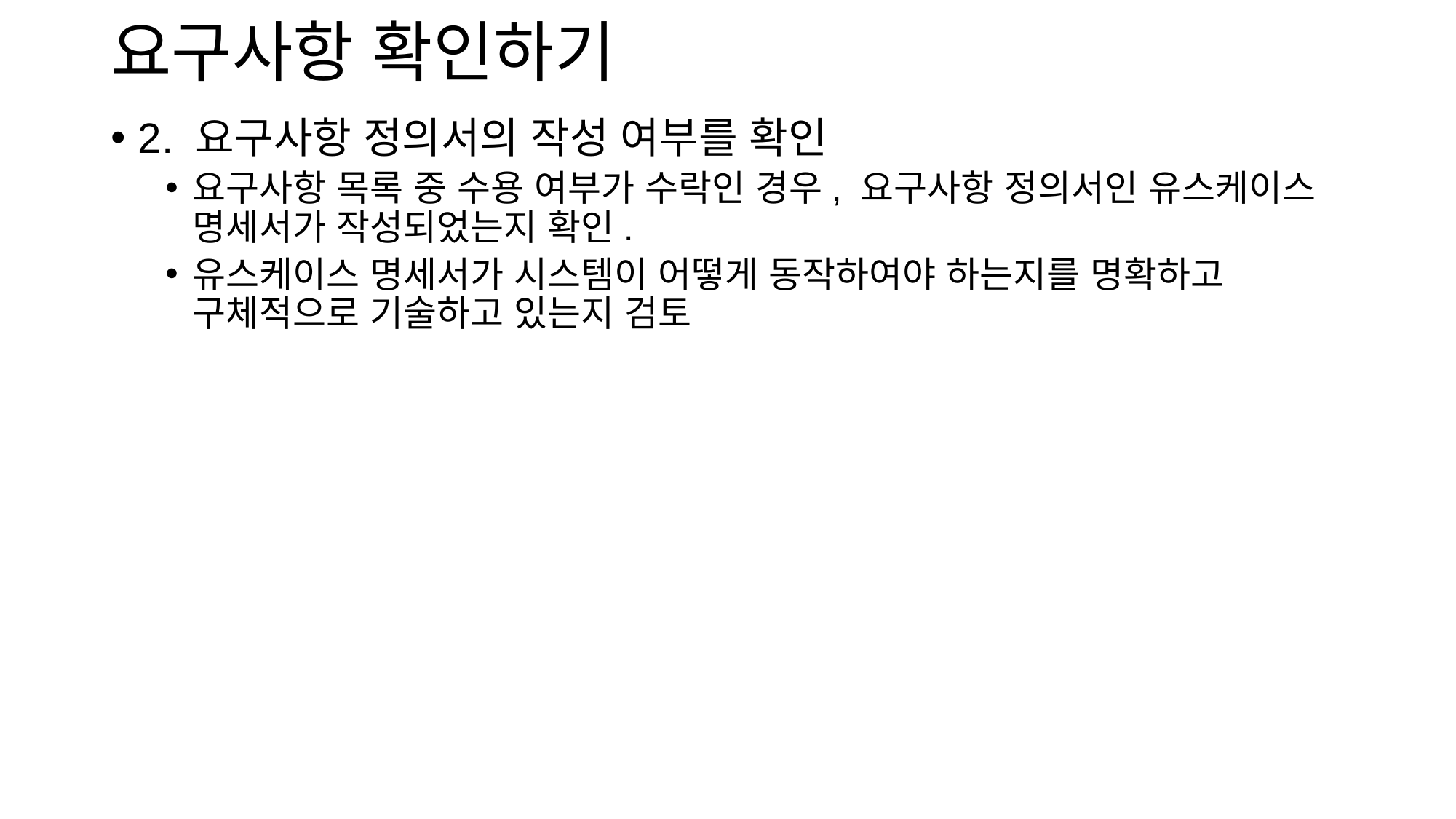

# 요구사항 확인하기
2. 요구사항 정의서의 작성 여부를 확인
요구사항 목록 중 수용 여부가 수락인 경우, 요구사항 정의서인 유스케이스 명세서가 작성되었는지 확인.
유스케이스 명세서가 시스템이 어떻게 동작하여야 하는지를 명확하고 구체적으로 기술하고 있는지 검토